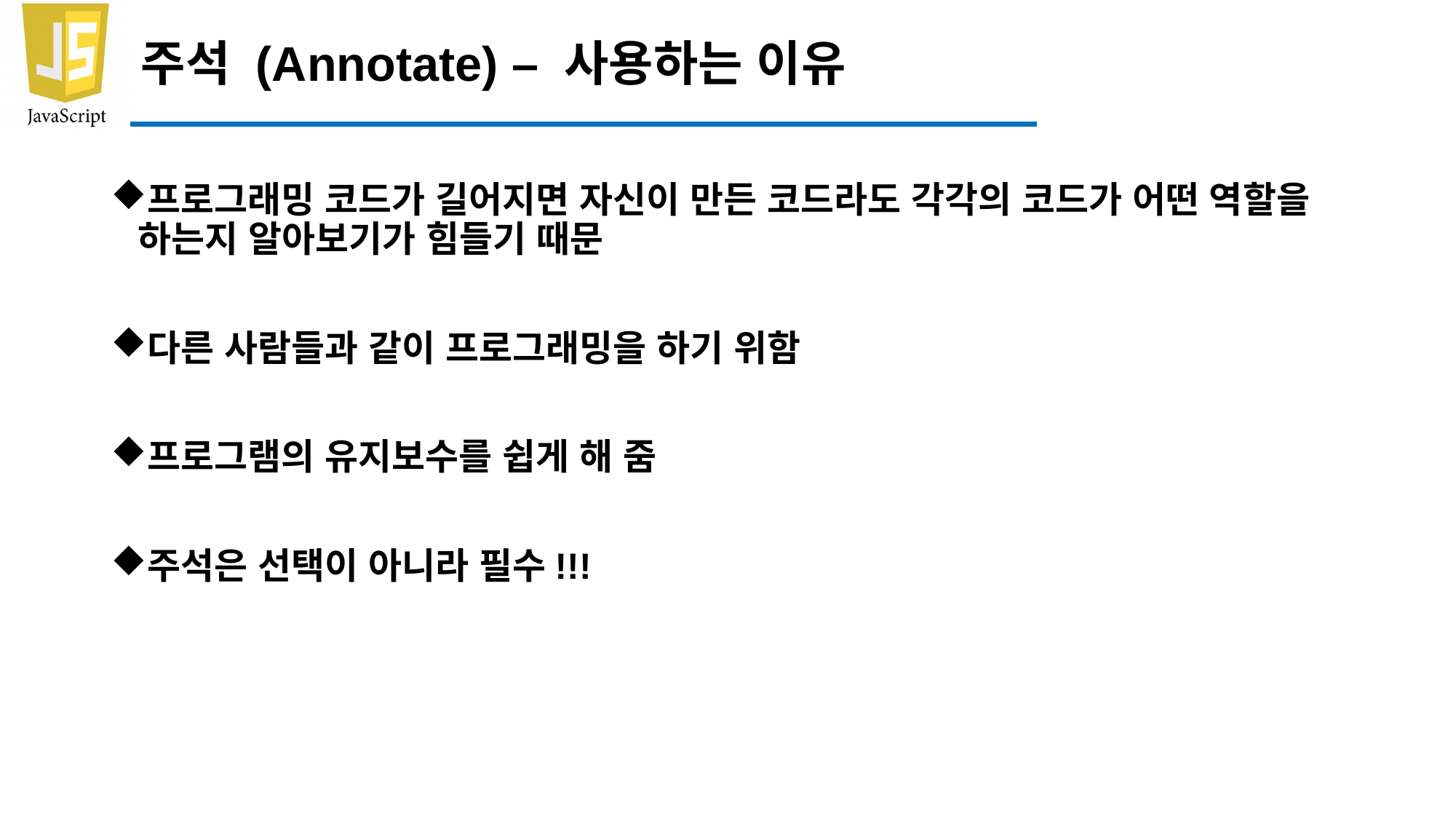

# 주석 (Annotate) – 사용하는 이유
프로그래밍 코드가 길어지면 자신이 만든 코드라도 각각의 코드가 어떤 역할을 하는지 알아보기가 힘들기 때문

다른 사람들과 같이 프로그래밍을 하기 위함

프로그램의 유지보수를 쉽게 해 줌

주석은 선택이 아니라 필수!!!